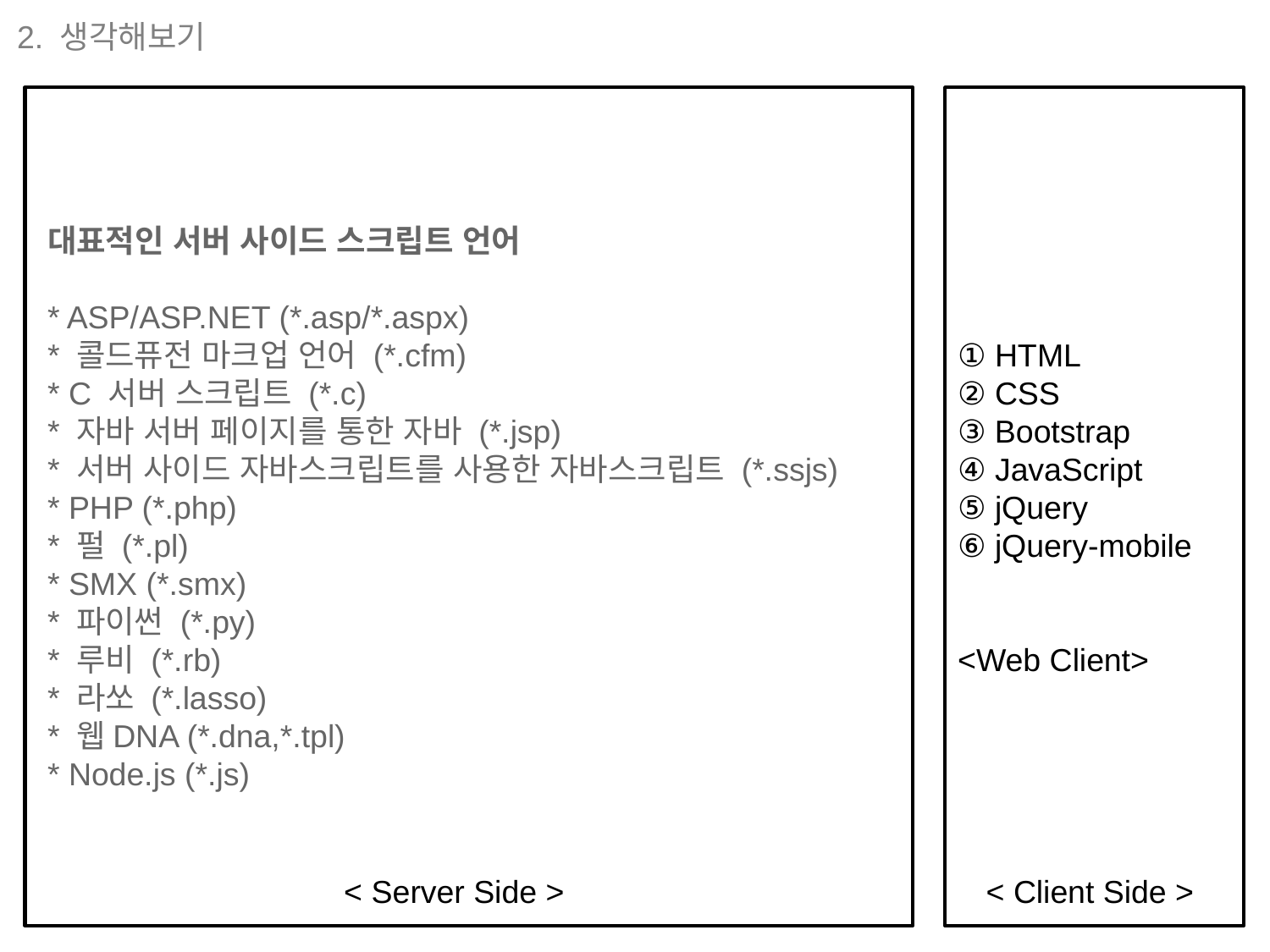

2. 생각해보기

< Server Side >
① HTML
② CSS
③ Bootstrap
④ JavaScript
⑤ jQuery
⑥ jQuery-mobile

<Web Client>
대표적인 서버 사이드 스크립트 언어
* ASP/ASP.NET (*.asp/*.aspx)
* 콜드퓨전 마크업 언어 (*.cfm)
* C 서버 스크립트 (*.c)
* 자바 서버 페이지를 통한 자바 (*.jsp)
* 서버 사이드 자바스크립트를 사용한 자바스크립트 (*.ssjs)
* PHP (*.php)
* 펄 (*.pl)
* SMX (*.smx)
* 파이썬 (*.py)
* 루비 (*.rb)
* 라쏘 (*.lasso)
* 웹DNA (*.dna,*.tpl)
* Node.js (*.js)
< Client Side >